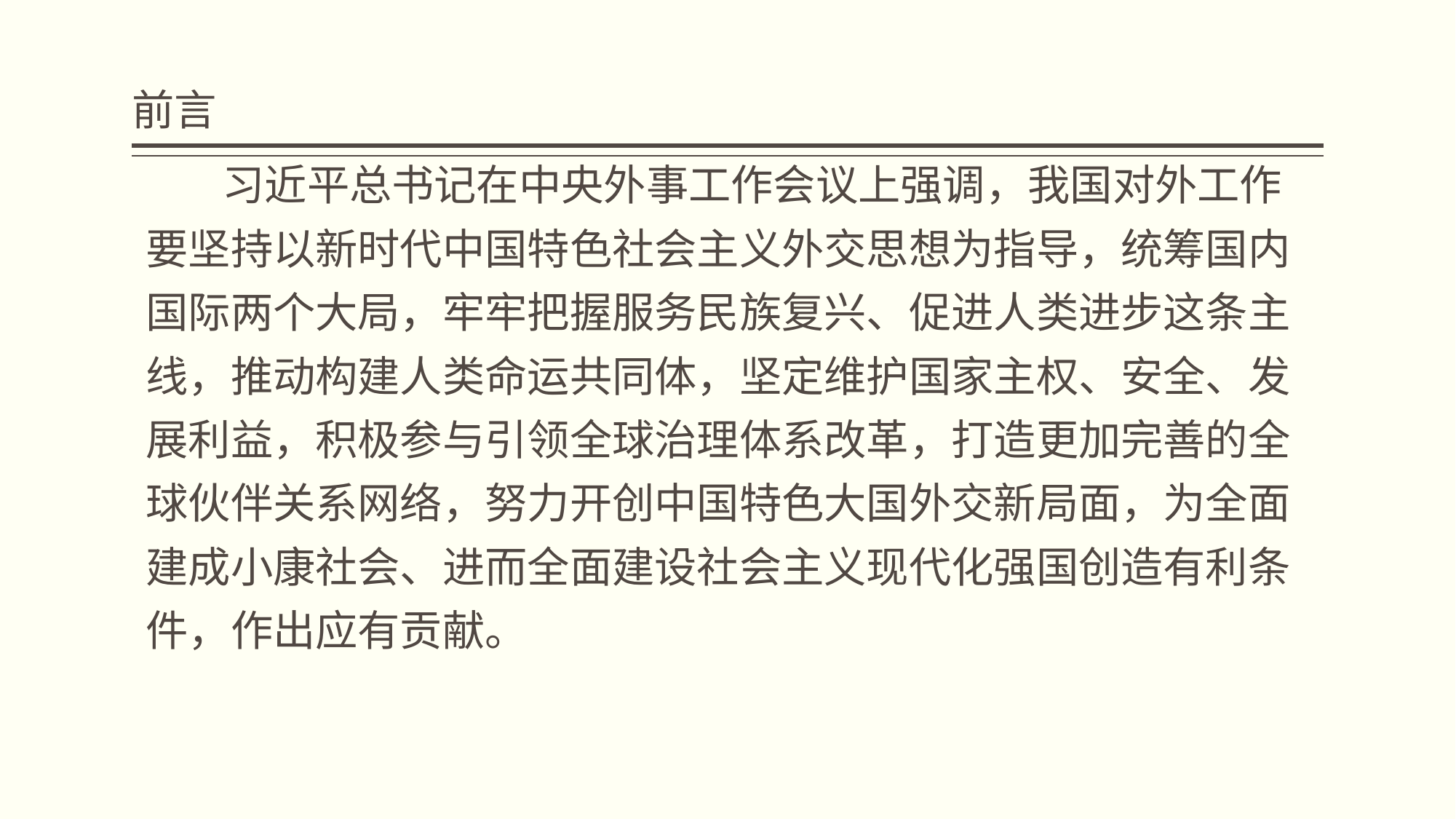

# 前言
       习近平总书记在中央外事工作会议上强调，我国对外工作要坚持以新时代中国特色社会主义外交思想为指导，统筹国内国际两个大局，牢牢把握服务民族复兴、促进人类进步这条主线，推动构建人类命运共同体，坚定维护国家主权、安全、发展利益，积极参与引领全球治理体系改革，打造更加完善的全球伙伴关系网络，努力开创中国特色大国外交新局面，为全面建成小康社会、进而全面建设社会主义现代化强国创造有利条件，作出应有贡献。